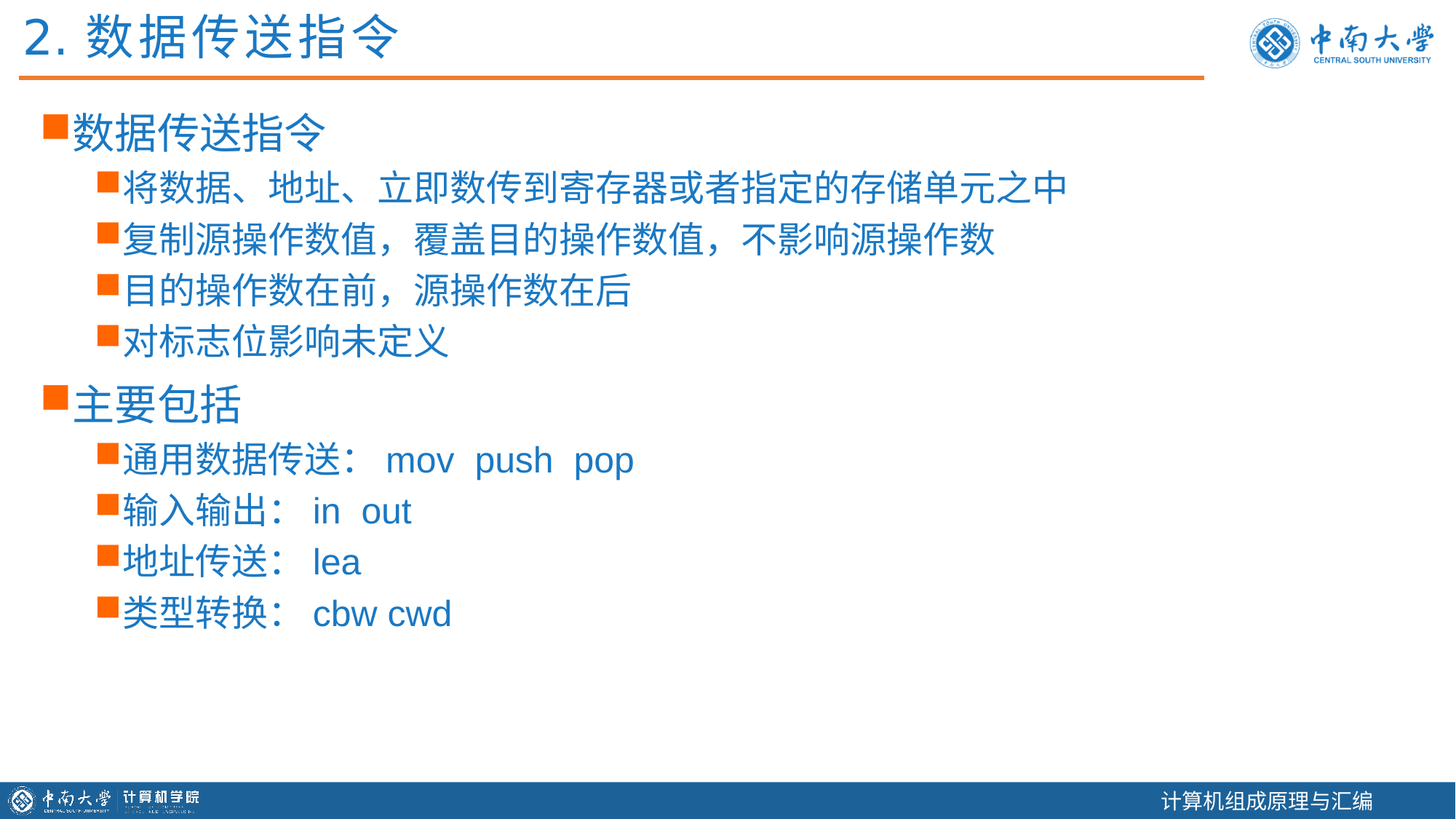

2.数据传送指令
数据传送指令
将数据、地址、立即数传到寄存器或者指定的存储单元之中
复制源操作数值，覆盖目的操作数值，不影响源操作数
目的操作数在前，源操作数在后
对标志位影响未定义
主要包括
通用数据传送：mov  push  pop
输入输出：in  out
地址传送：lea
类型转换：cbw cwd
7